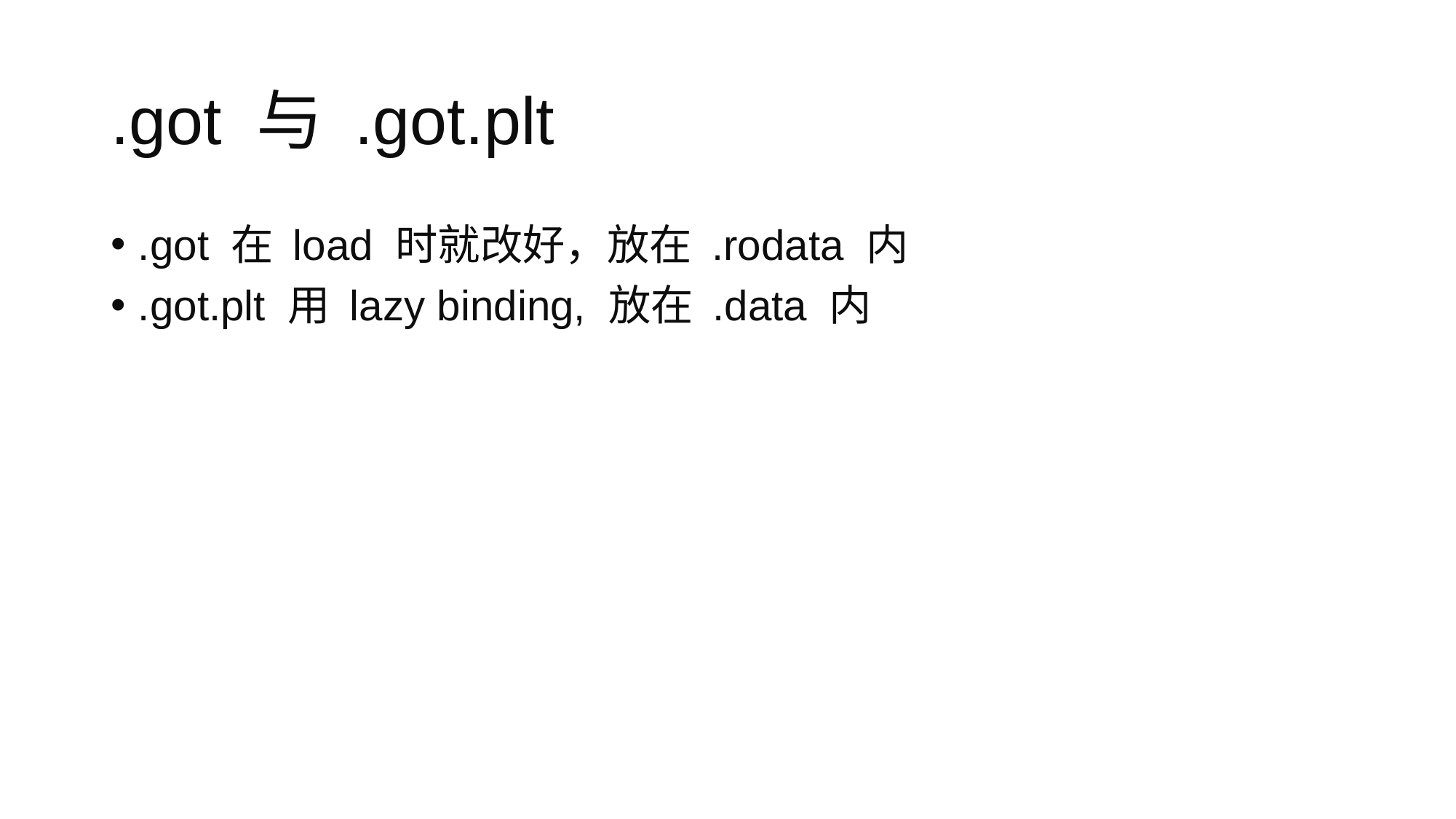

# .got 与 .got.plt
.got 在 load 时就改好，放在 .rodata 内
.got.plt 用 lazy binding, 放在 .data 内

39